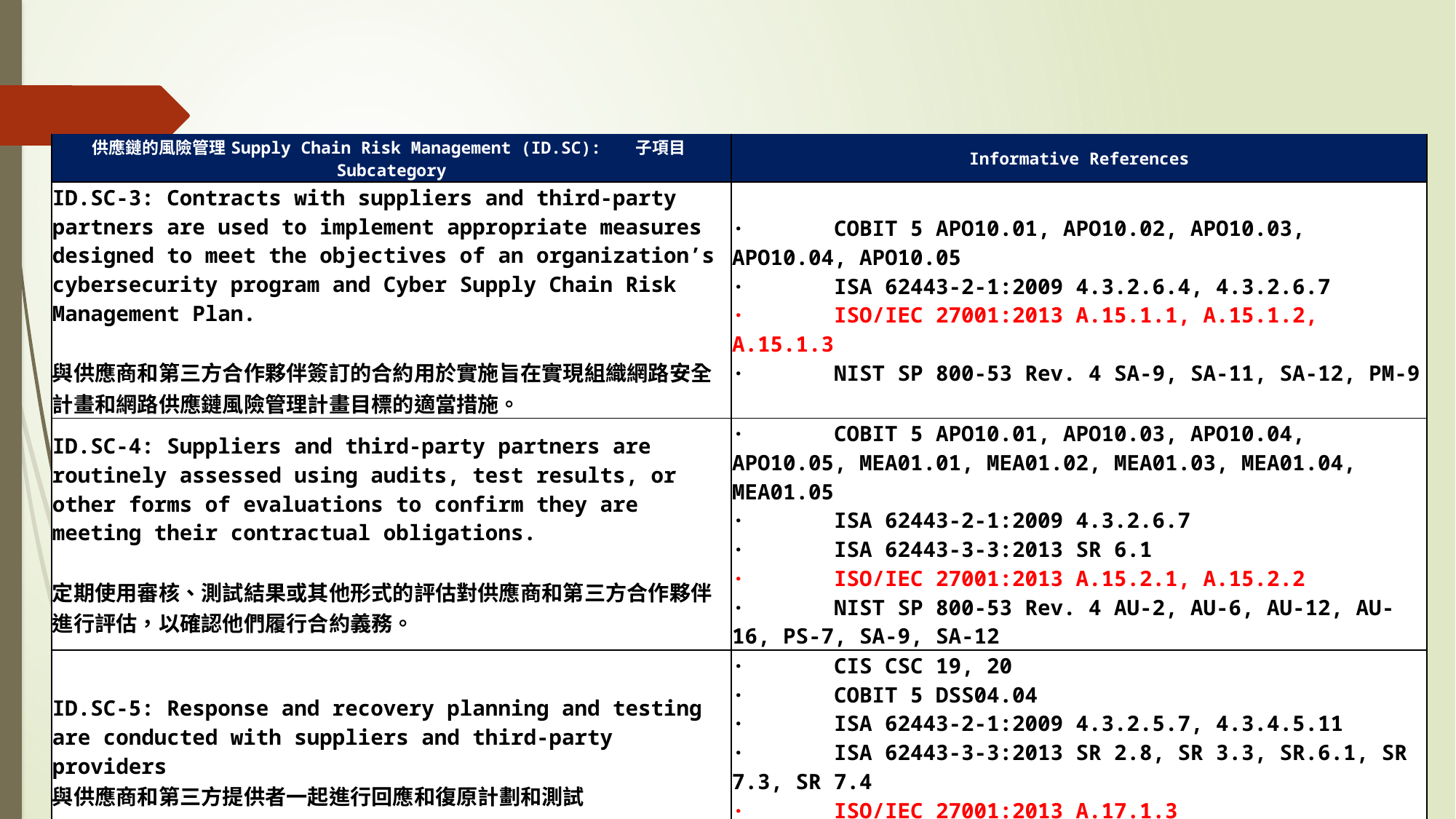

| 供應鏈的風險管理Supply Chain Risk Management (ID.SC): 子項目Subcategory | Informative References |
| --- | --- |
| ID.SC-3: Contracts with suppliers and third-party partners are used to implement appropriate measures designed to meet the objectives of an organization’s cybersecurity program and Cyber Supply Chain Risk Management Plan. 與供應商和第三方合作夥伴簽訂的合約用於實施旨在實現組織網路安全計畫和網路供應鏈風險管理計畫目標的適當措施。 | ·       COBIT 5 APO10.01, APO10.02, APO10.03, APO10.04, APO10.05 ·       ISA 62443-2-1:2009 4.3.2.6.4, 4.3.2.6.7 ·       ISO/IEC 27001:2013 A.15.1.1, A.15.1.2, A.15.1.3 ·       NIST SP 800-53 Rev. 4 SA-9, SA-11, SA-12, PM-9 |
| ID.SC-4: Suppliers and third-party partners are routinely assessed using audits, test results, or other forms of evaluations to confirm they are meeting their contractual obligations. 定期使用審核、測試結果或其他形式的評估對供應商和第三方合作夥伴進行評估，以確認他們履行合約義務。 | ·       COBIT 5 APO10.01, APO10.03, APO10.04, APO10.05, MEA01.01, MEA01.02, MEA01.03, MEA01.04, MEA01.05 ·       ISA 62443-2-1:2009 4.3.2.6.7 ·       ISA 62443-3-3:2013 SR 6.1 ·       ISO/IEC 27001:2013 A.15.2.1, A.15.2.2 ·       NIST SP 800-53 Rev. 4 AU-2, AU-6, AU-12, AU-16, PS-7, SA-9, SA-12 |
| ID.SC-5: Response and recovery planning and testing are conducted with suppliers and third-party providers 與供應商和第三方提供者一起進行回應和復原計劃和測試 | ·       CIS CSC 19, 20 ·       COBIT 5 DSS04.04 ·       ISA 62443-2-1:2009 4.3.2.5.7, 4.3.4.5.11 ·       ISA 62443-3-3:2013 SR 2.8, SR 3.3, SR.6.1, SR 7.3, SR 7.4 ·       ISO/IEC 27001:2013 A.17.1.3 ·       NIST SP 800-53 Rev. 4 CP-2, CP-4, IR-3, IR-4, IR-6, IR-8, IR-9 |